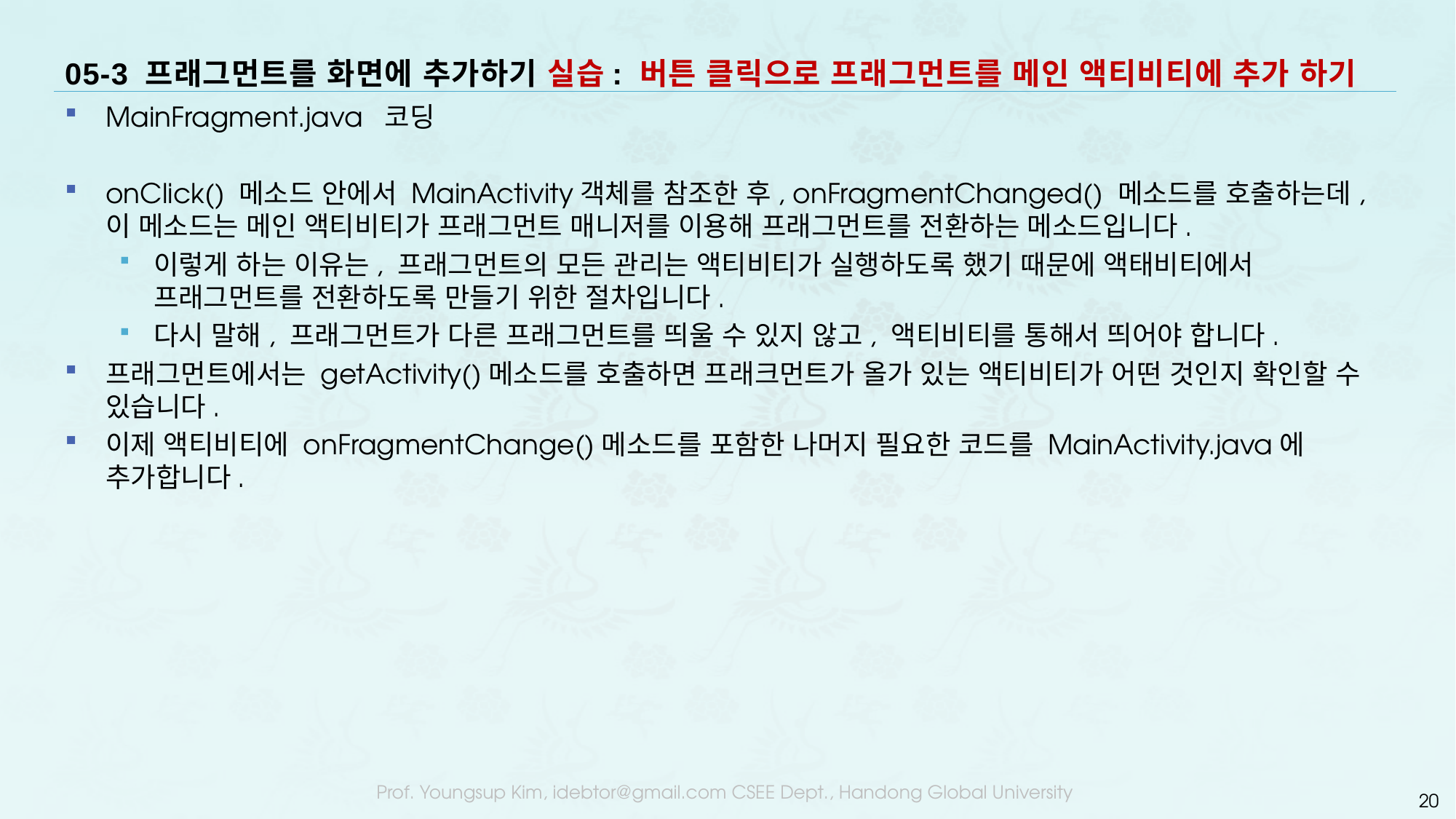

# 05-3 프래그먼트를 화면에 추가하기 실습: 버튼 클릭으로 프래그먼트를 메인 액티비티에 추가 하기
MainFragment.java  코딩

onClick() 메소드 안에서 MainActivity객체를 참조한 후, onFragmentChanged() 메소드를 호출하는데, 이 메소드는 메인 액티비티가 프래그먼트 매니저를 이용해 프래그먼트를 전환하는 메소드입니다.
이렇게 하는 이유는, 프래그먼트의 모든 관리는 액티비티가 실행하도록 했기 때문에 액태비티에서 프래그먼트를 전환하도록 만들기 위한 절차입니다.
다시 말해, 프래그먼트가 다른 프래그먼트를 띄울 수 있지 않고, 액티비티를 통해서 띄어야 합니다.
프래그먼트에서는 getActivity()메소드를 호출하면 프래크먼트가 올가 있는 액티비티가 어떤 것인지 확인할 수 있습니다.
이제 액티비티에 onFragmentChange()메소드를 포함한 나머지 필요한 코드를 MainActivity.java에 추가합니다.

20